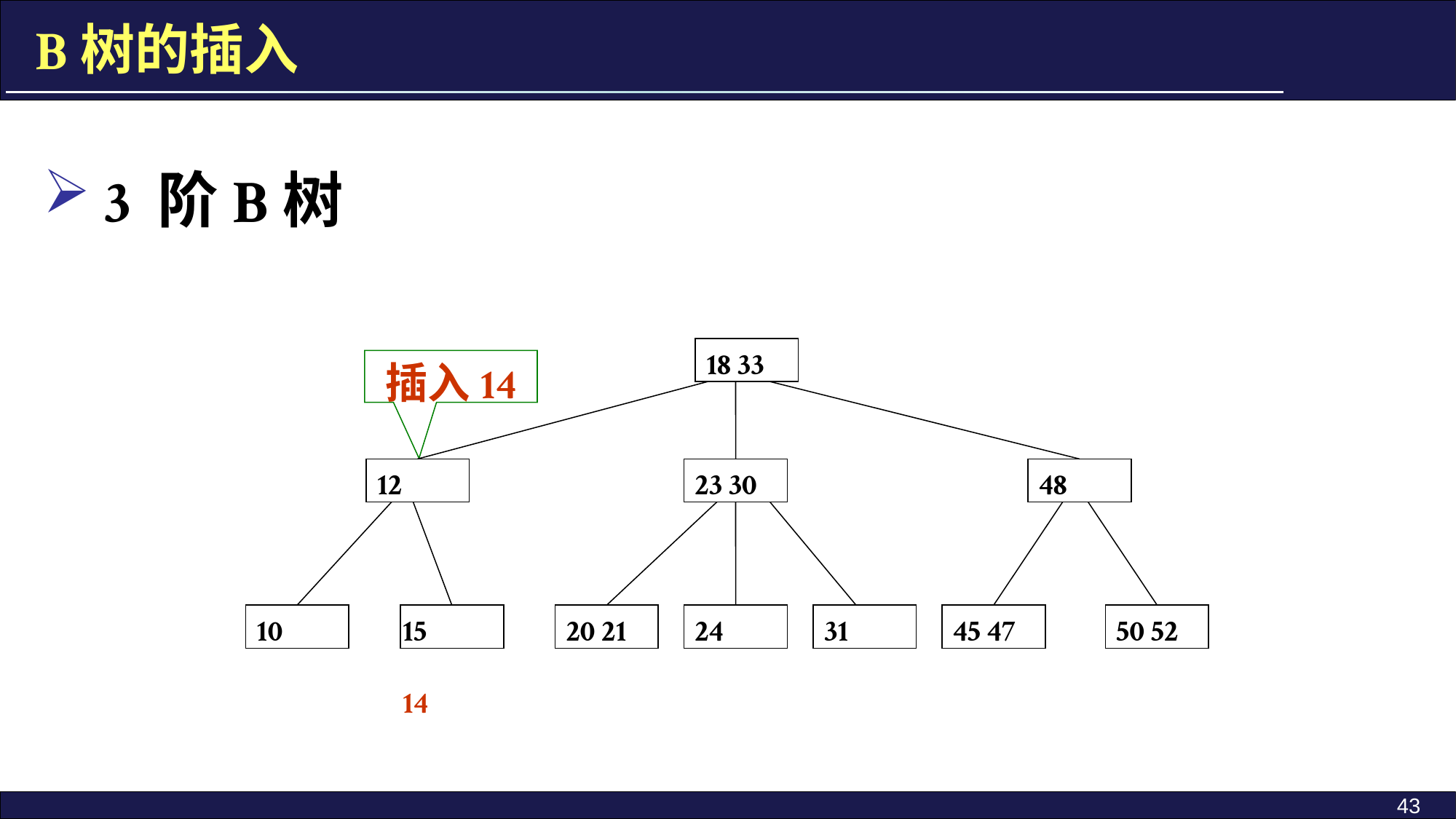

B树的插入
 3 阶B树
18 33
插入14

12
23 30
48

10
15

20 21
24
31
45 47
50 52
14
43